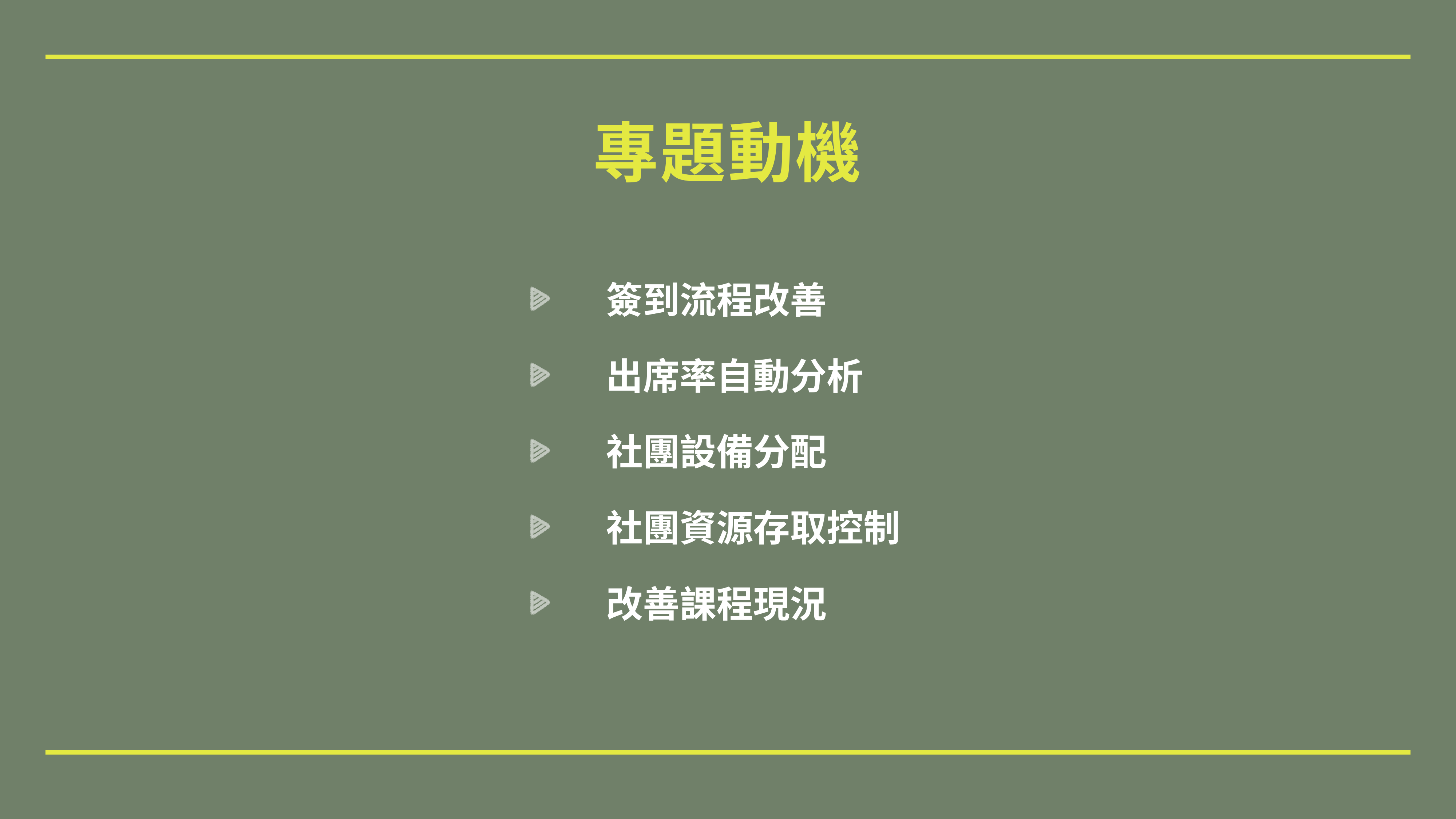

# 專題動機
  簽到流程改善
  出席率自動分析
  社團設備分配
  社團資源存取控制
  改善課程現況